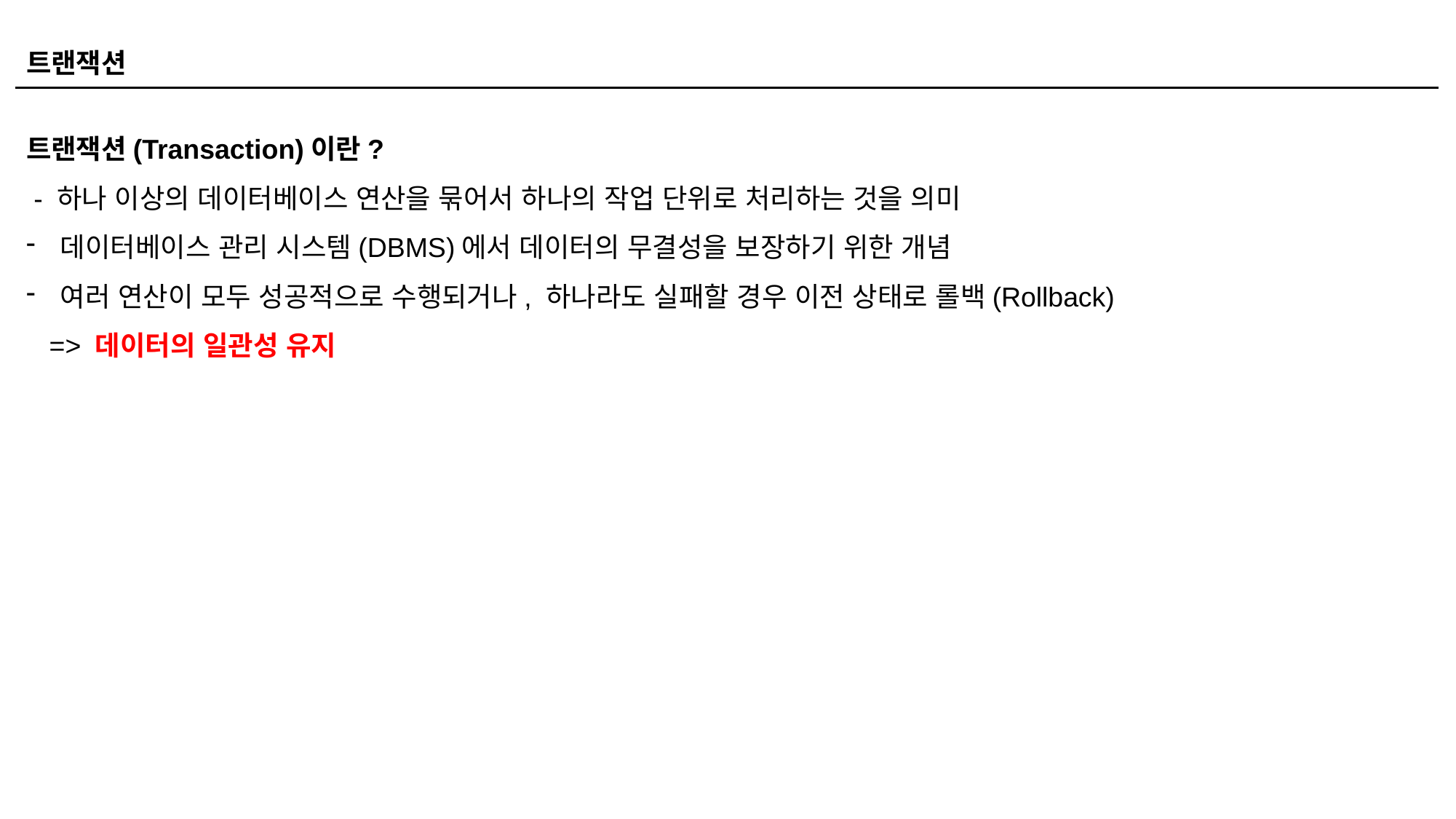

트랜잭션
트랜잭션(Transaction)이란?
 - 하나 이상의 데이터베이스 연산을 묶어서 하나의 작업 단위로 처리하는 것을 의미
데이터베이스 관리 시스템(DBMS)에서 데이터의 무결성을 보장하기 위한 개념
여러 연산이 모두 성공적으로 수행되거나, 하나라도 실패할 경우 이전 상태로 롤백(Rollback)
   => 데이터의 일관성 유지